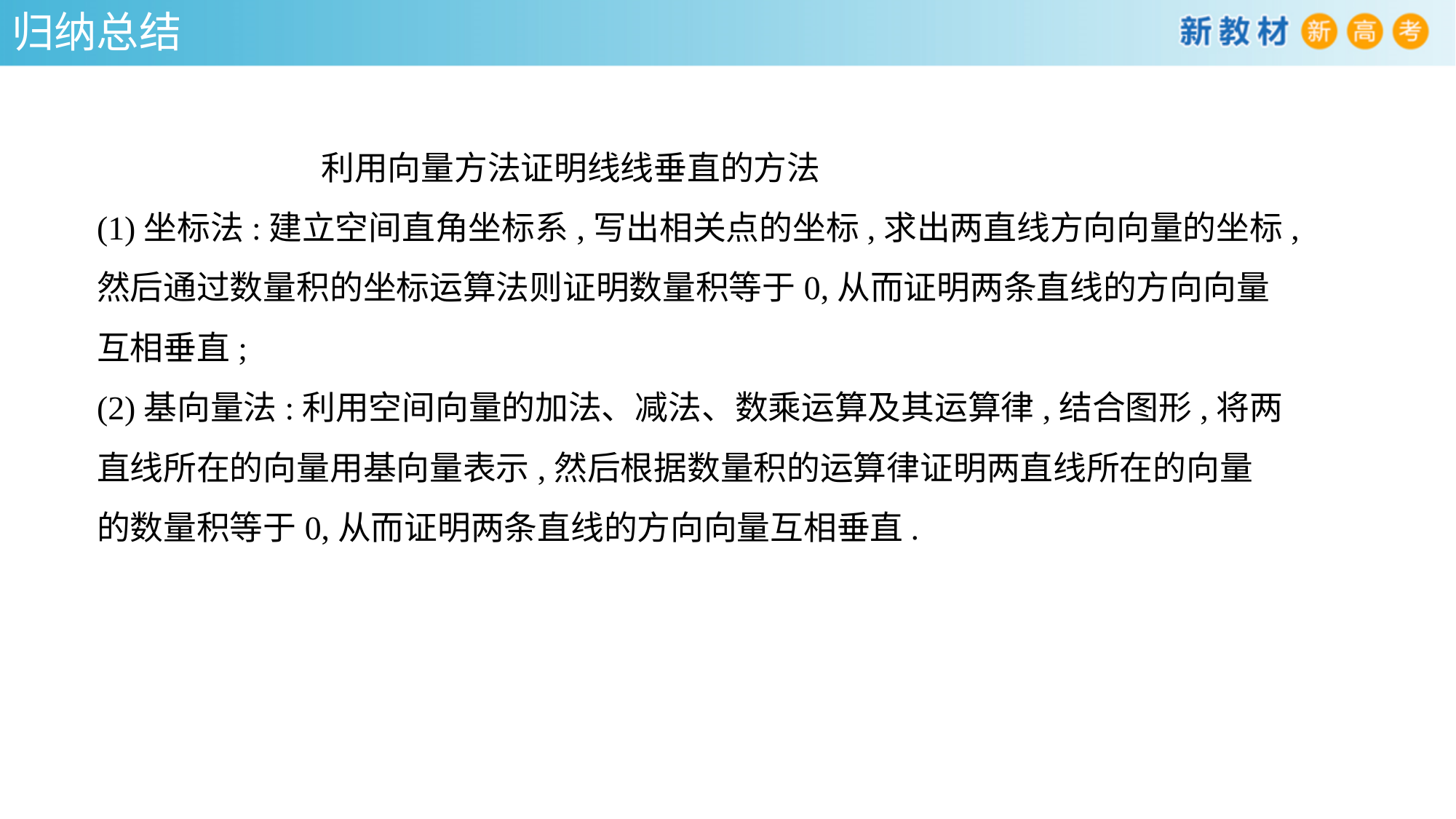

归纳总结
                             利用向量方法证明线线垂直的方法
(1)坐标法:建立空间直角坐标系,写出相关点的坐标,求出两直线方向向量的坐标,然后通过数量积的坐标运算法则证明数量积等于0,从而证明两条直线的方向向量互相垂直;
(2)基向量法:利用空间向量的加法、减法、数乘运算及其运算律,结合图形,将两直线所在的向量用基向量表示,然后根据数量积的运算律证明两直线所在的向量的数量积等于0,从而证明两条直线的方向向量互相垂直.